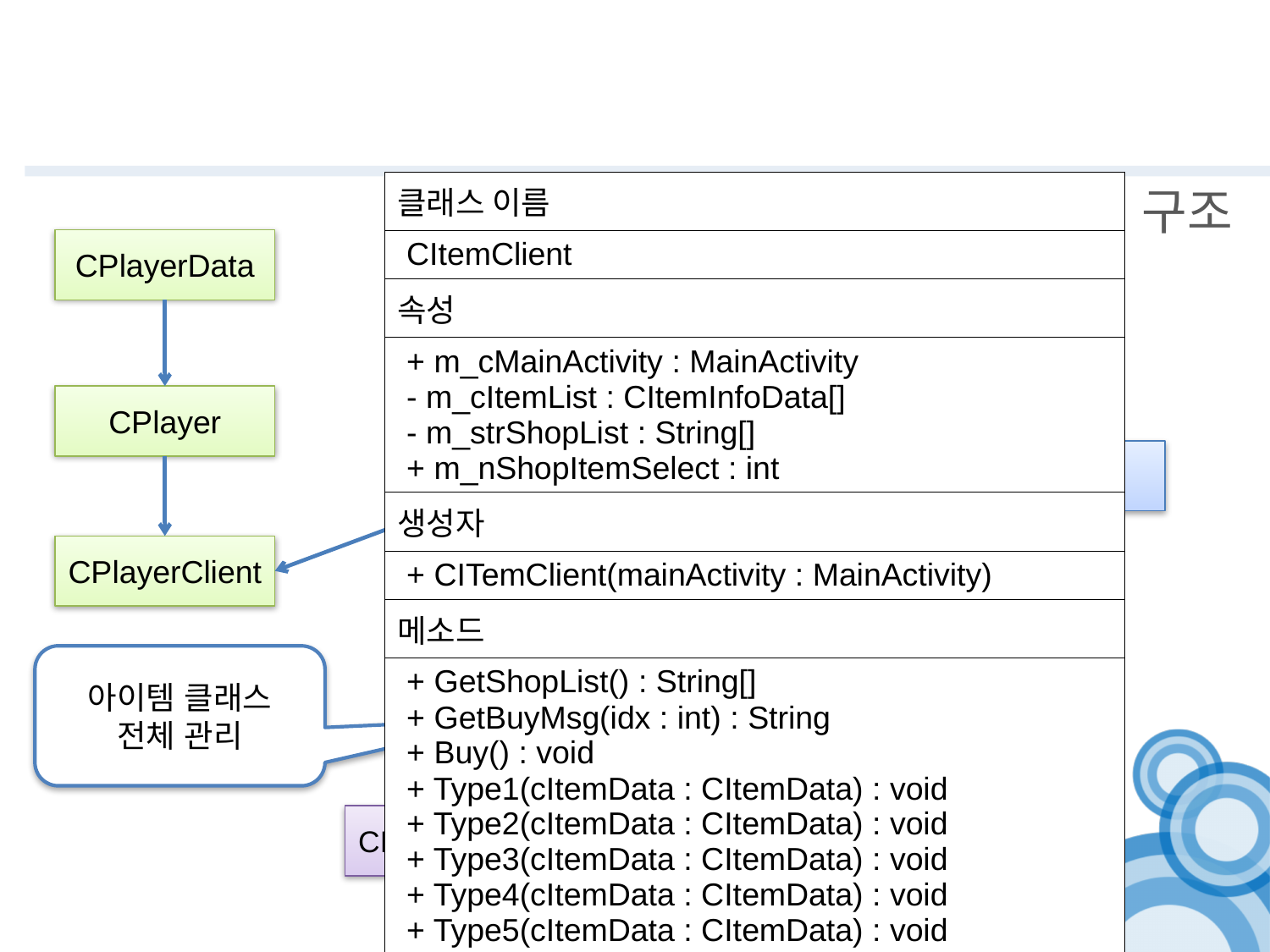

| 클래스 이름 |
| --- |
| CItemClient |
| 속성 |
| + m\_cMainActivity : MainActivity - m\_cItemList : CItemInfoData[] - m\_strShopList : String[] + m\_nShopItemSelect : int |
| 생성자 |
| + CITemClient(mainActivity : MainActivity) |
| 메소드 |
| + GetShopList() : String[] + GetBuyMsg(idx : int) : String + Buy() : void + Type1(cItemData : CItemData) : void + Type2(cItemData : CItemData) : void + Type3(cItemData : CItemData) : void + Type4(cItemData : CItemData) : void + Type5(cItemData : CItemData) : void |
# 4. 클래스 구조
CDiceClient
CPlayerData
CPlayer
MainActivity
CMap
CPlayerClient
아이템 클래스
전체 관리
CItemClient
CItemInfoData
CItemData